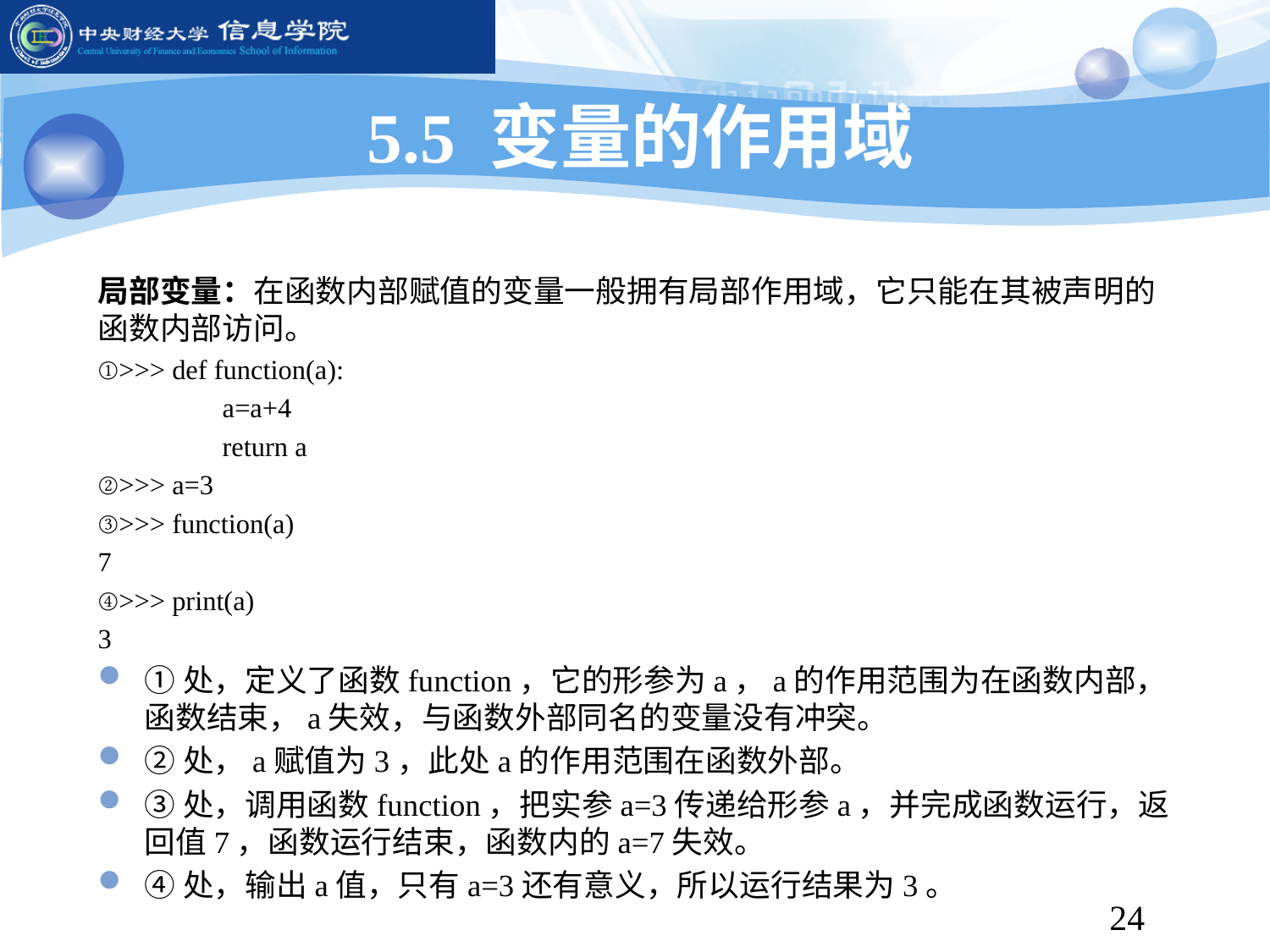

# 5.5 变量的作用域
局部变量：在函数内部赋值的变量一般拥有局部作用域，它只能在其被声明的函数内部访问。
①>>> def function(a):
	a=a+4
	return a
②>>> a=3
③>>> function(a)
7
④>>> print(a)
3
①处，定义了函数function，它的形参为a，a的作用范围为在函数内部，函数结束，a失效，与函数外部同名的变量没有冲突。
②处，a赋值为3，此处a的作用范围在函数外部。
③处，调用函数function，把实参a=3传递给形参a，并完成函数运行，返回值7，函数运行结束，函数内的a=7失效。
④处，输出a值，只有a=3还有意义，所以运行结果为3。